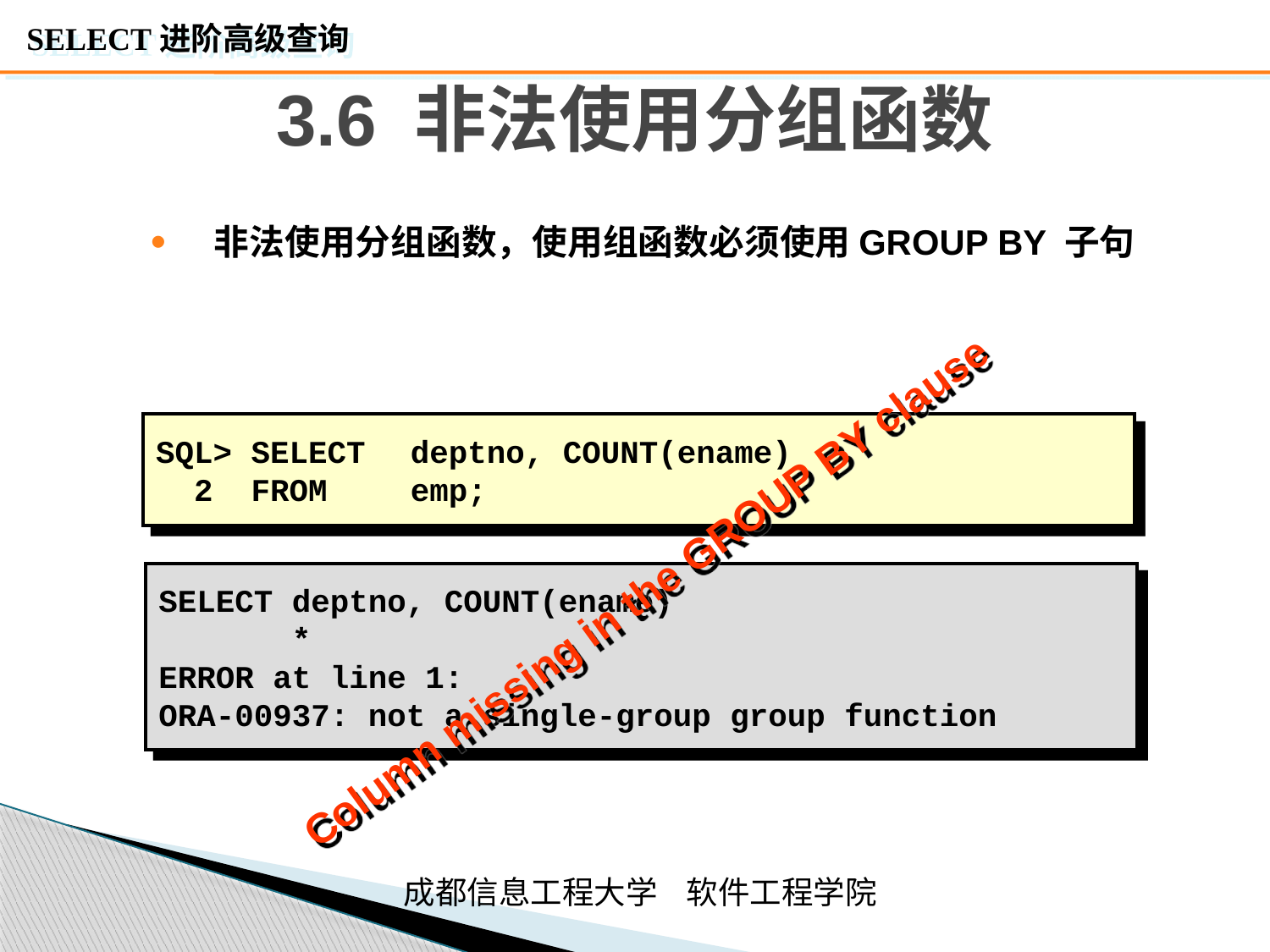

# 3.6 非法使用分组函数
非法使用分组函数，使用组函数必须使用GROUP BY 子句
SQL> SELECT	deptno, COUNT(ename)
  2  FROM	emp;
Column missing in the GROUP BY clause
SELECT deptno, COUNT(ename)
       *
ERROR at line 1:
ORA-00937: not a single-group group function